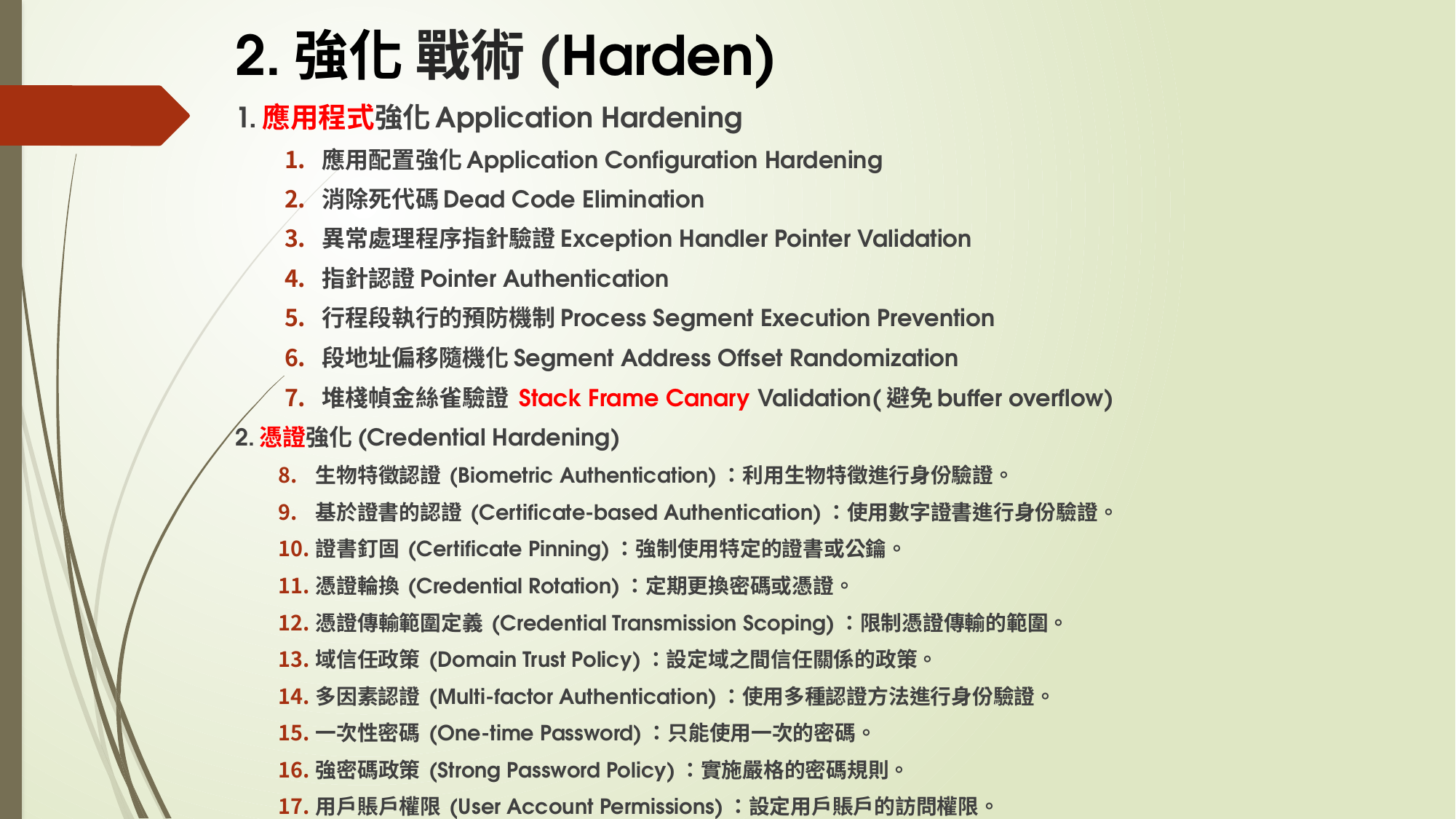

# 2.強化 戰術(Harden)
1.應用程式強化Application Hardening
應用配置強化Application Configuration Hardening
消除死代碼Dead Code Elimination
異常處理程序指針驗證Exception Handler Pointer Validation
指針認證Pointer Authentication
行程段執行的預防機制Process Segment Execution Prevention
段地址偏移隨機化Segment Address Offset Randomization
堆棧幀金絲雀驗證 Stack Frame Canary Validation(避免buffer overflow)
2.憑證強化(Credential Hardening)
生物特徵認證 (Biometric Authentication)：利用生物特徵進行身份驗證。
基於證書的認證 (Certificate-based Authentication)：使用數字證書進行身份驗證。
證書釘固 (Certificate Pinning)：強制使用特定的證書或公鑰。
憑證輪換 (Credential Rotation)：定期更換密碼或憑證。
憑證傳輸範圍定義 (Credential Transmission Scoping)：限制憑證傳輸的範圍。
域信任政策 (Domain Trust Policy)：設定域之間信任關係的政策。
多因素認證 (Multi-factor Authentication)：使用多種認證方法進行身份驗證。
一次性密碼 (One-time Password)：只能使用一次的密碼。
強密碼政策 (Strong Password Policy)：實施嚴格的密碼規則。
用戶賬戶權限 (User Account Permissions)：設定用戶賬戶的訪問權限。